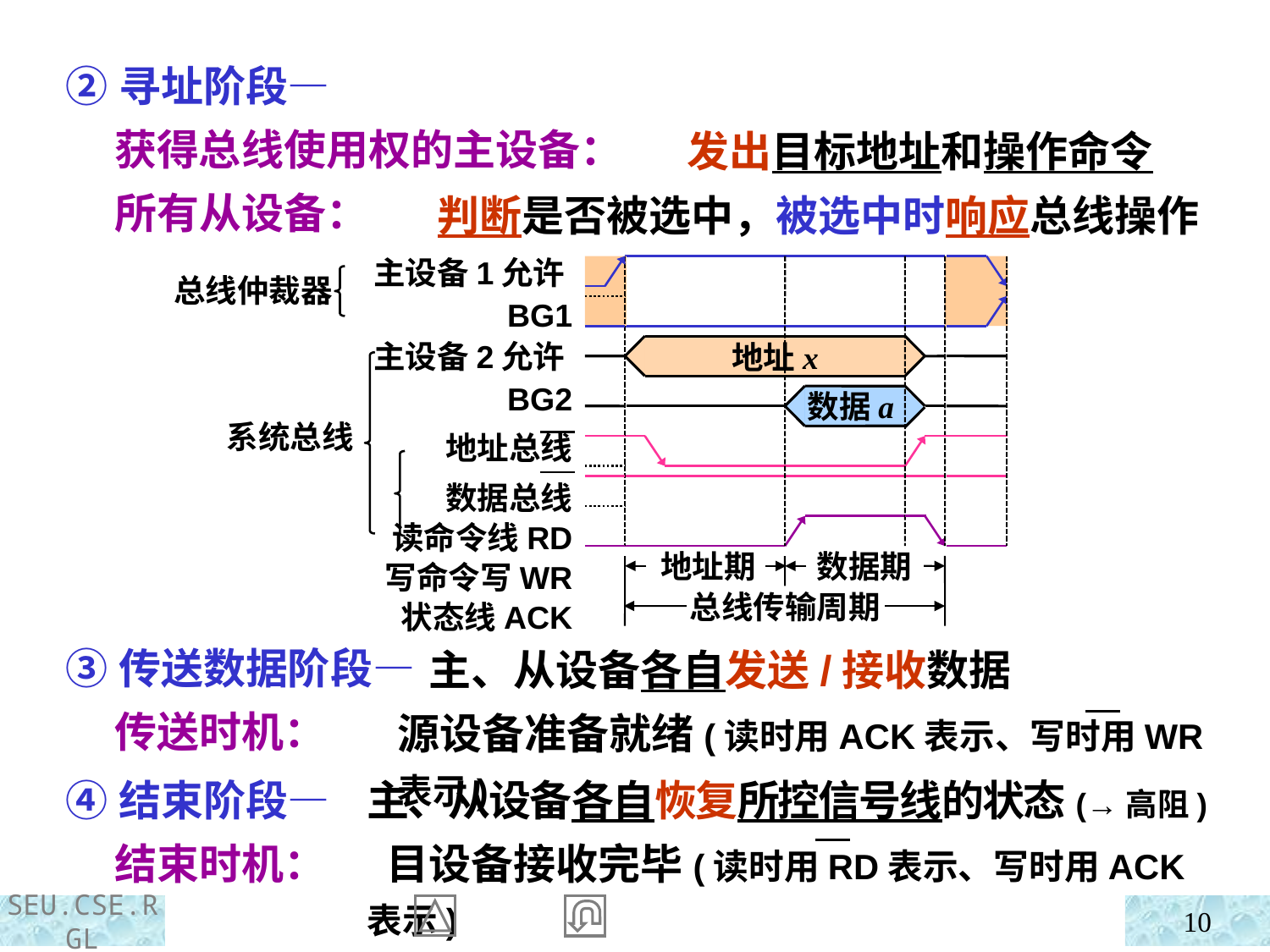

②寻址阶段—
       获得总线使用权的主设备：
       所有从设备：

   ③传送数据阶段—
       传送时机：
   ④结束阶段—
       结束时机：
发出目标地址和操作命令
判断是否被选中，被选中时响应总线操作
主设备1允许BG1
主设备2允许BG2
地址总线
数据总线
读命令线RD
写命令写WR
状态线ACK

总线仲裁器

系统总线

地址x

数据a

地址期
数据期
总线传输周期
   主、从设备各自发送/接收数据
源设备准备就绪(读时用ACK表示、写时用WR表示)
主、从设备各自恢复所控信号线的状态(→高阻)
 目设备接收完毕(读时用RD表示、写时用ACK表示)

10